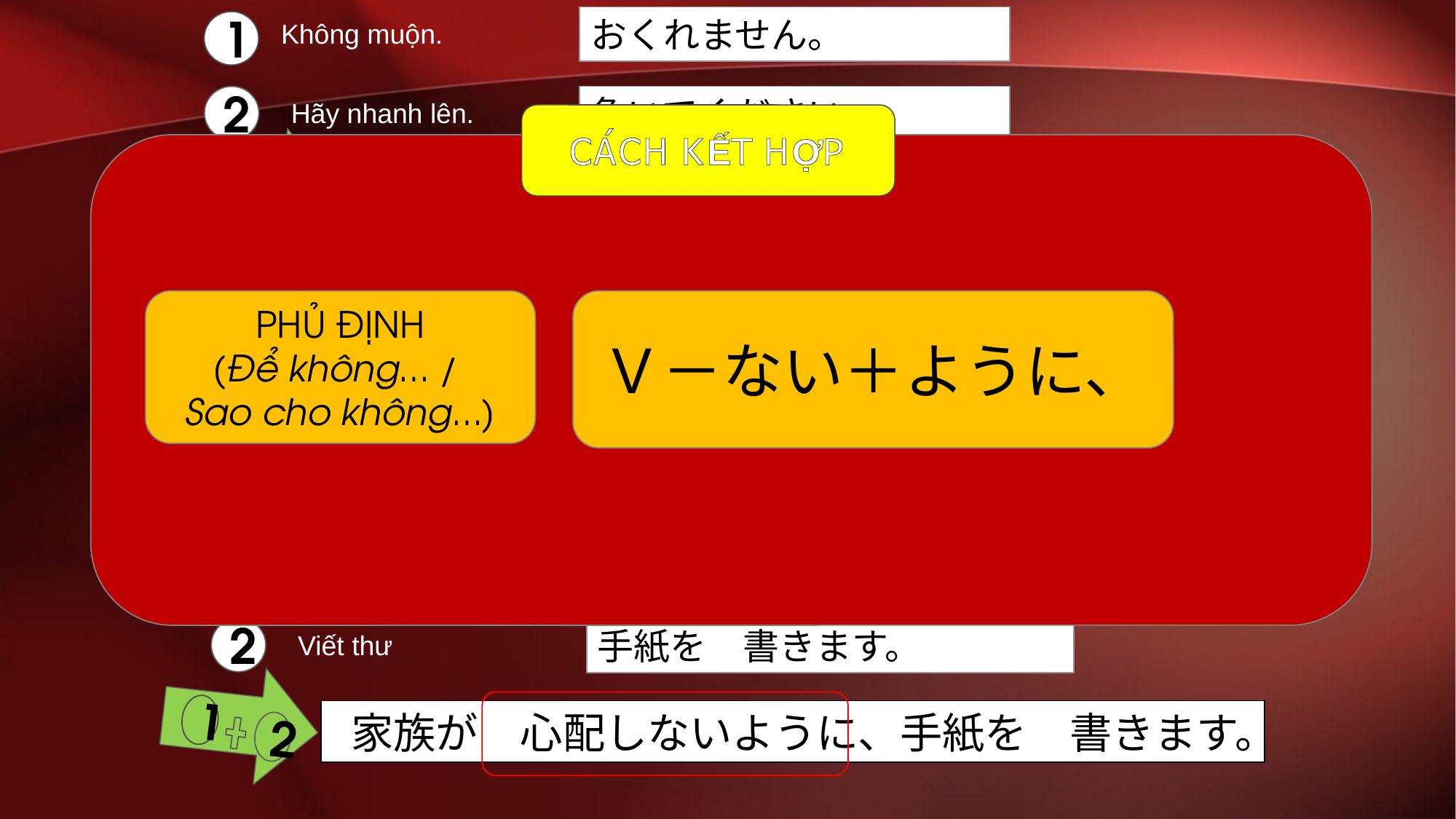

おくれません。
1
Không muộn.
急いでください。
2
Hãy nhanh lên.
CÁCH KẾT HỢP

1

2

おくれないように、急いでください。
かぜを　ひきません。
1
Không bị cảm
PHỦ ĐỊNH
(Để không… /
Sao cho không…)
Ｖ－ない＋ように、
2
セーターを　着ます。
Mặc áo len

1

2

かぜをひかないように、セーターを　着ます。
家族が　心配しません。
1
Gia đình không lo lắng.
手紙を　書きます。
2
Viết thư

1

2

家族が　心配しないように、手紙を　書きます。